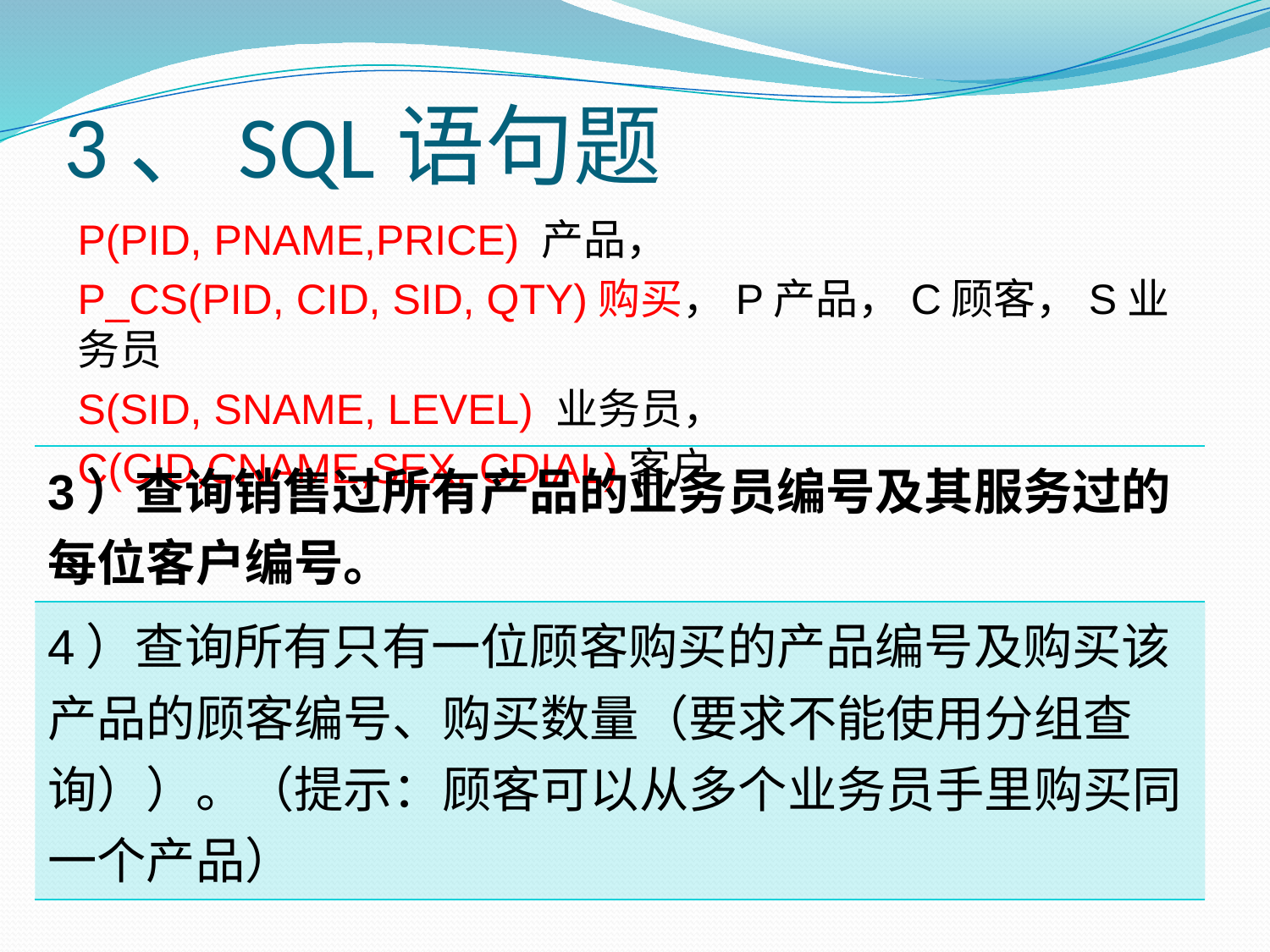

# 3、SQL语句题
P(PID, PNAME,PRICE) 产品，
P_CS(PID, CID, SID, QTY)购买，P产品，C顾客，S业务员
S(SID, SNAME, LEVEL) 业务员，
C(CID,CNAME,SEX, CDIAL)客户
| 3）查询销售过所有产品的业务员编号及其服务过的每位客户编号。 |
| --- |
| 4）查询所有只有一位顾客购买的产品编号及购买该产品的顾客编号、购买数量（要求不能使用分组查询））。（提示：顾客可以从多个业务员手里购买同一个产品） |